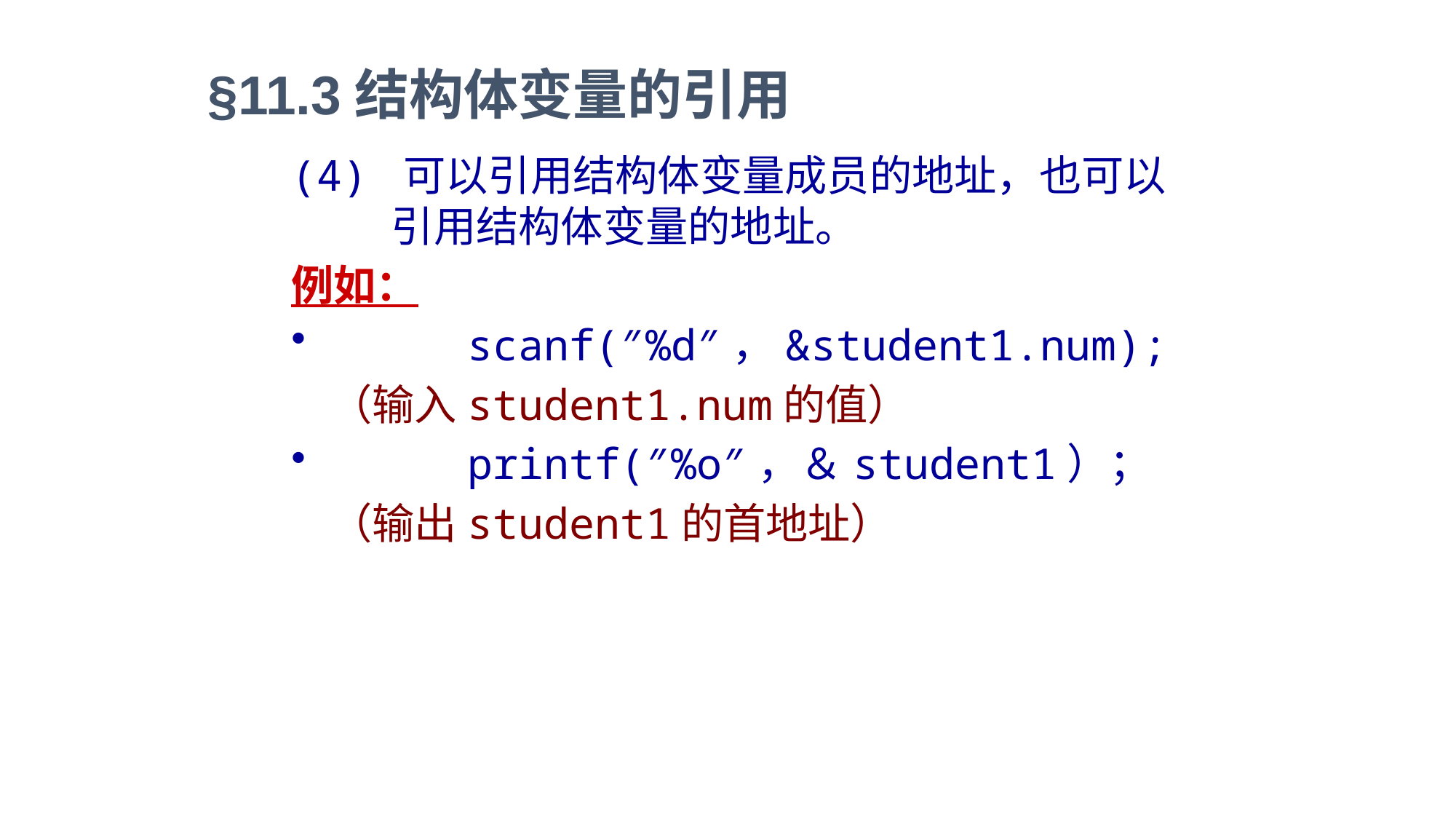

§11.3结构体变量的引用
(4) 可以引用结构体变量成员的地址，也可以引用结构体变量的地址。
例如：
   scanf(″%d″，&student1.num);
   （输入student1.num的值）
   printf(″%o″，＆student1）；
   （输出student1的首地址）